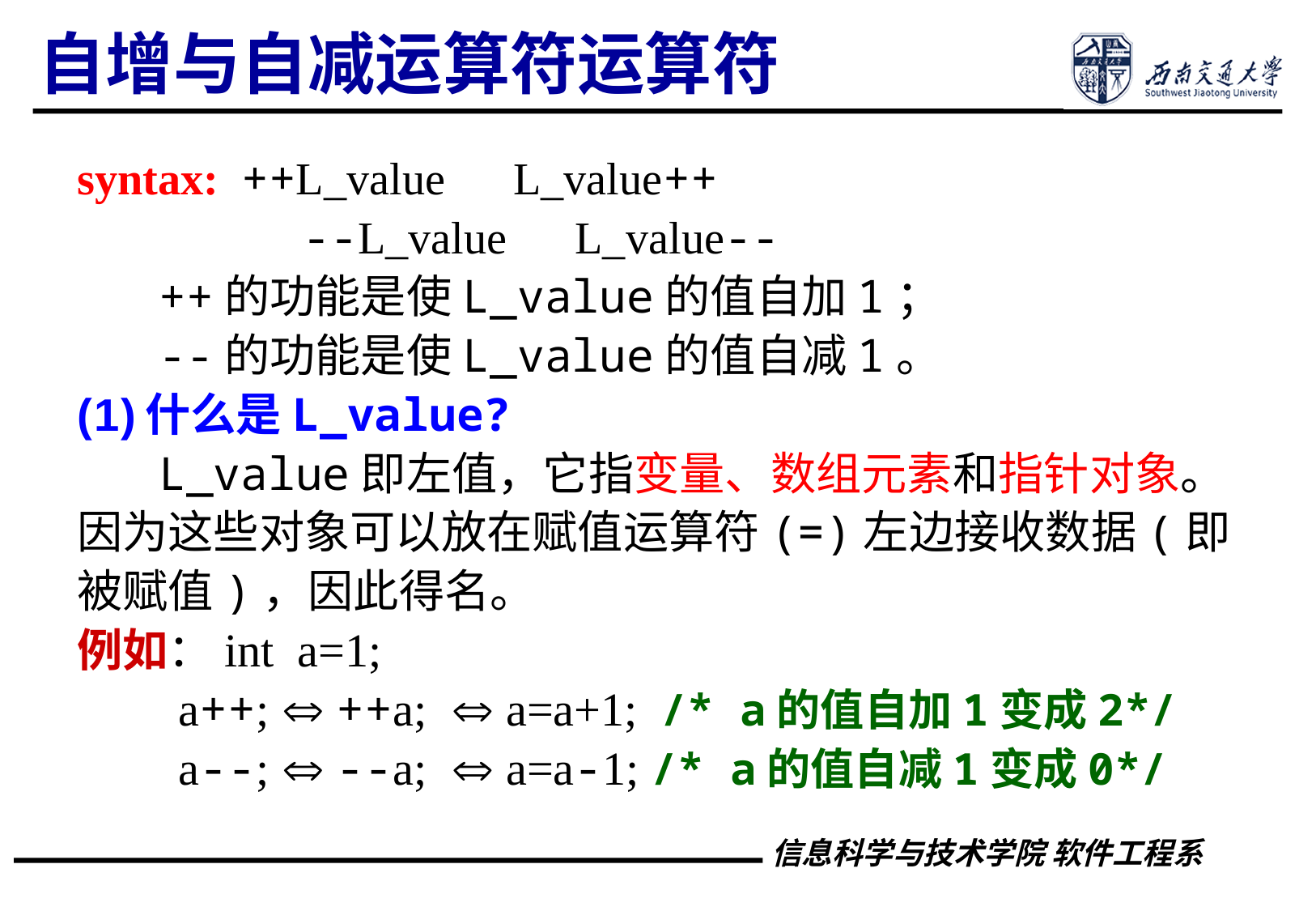

自增与自减运算符运算符
syntax:  ++L_value      L_value++
                    --L_value      L_value--
   ++的功能是使L_value的值自加1；
   --的功能是使L_value的值自减1。
什么是L_value?
   L_value即左值，它指变量、数组元素和指针对象。因为这些对象可以放在赋值运算符(=)左边接收数据(即被赋值)，因此得名。
例如：int  a=1;
         a++; ⇔ ++a;  ⇔ a=a+1;  /* a的值自加1变成2*/
         a--; ⇔ --a;  ⇔ a=a-1; /* a的值自减1变成0*/